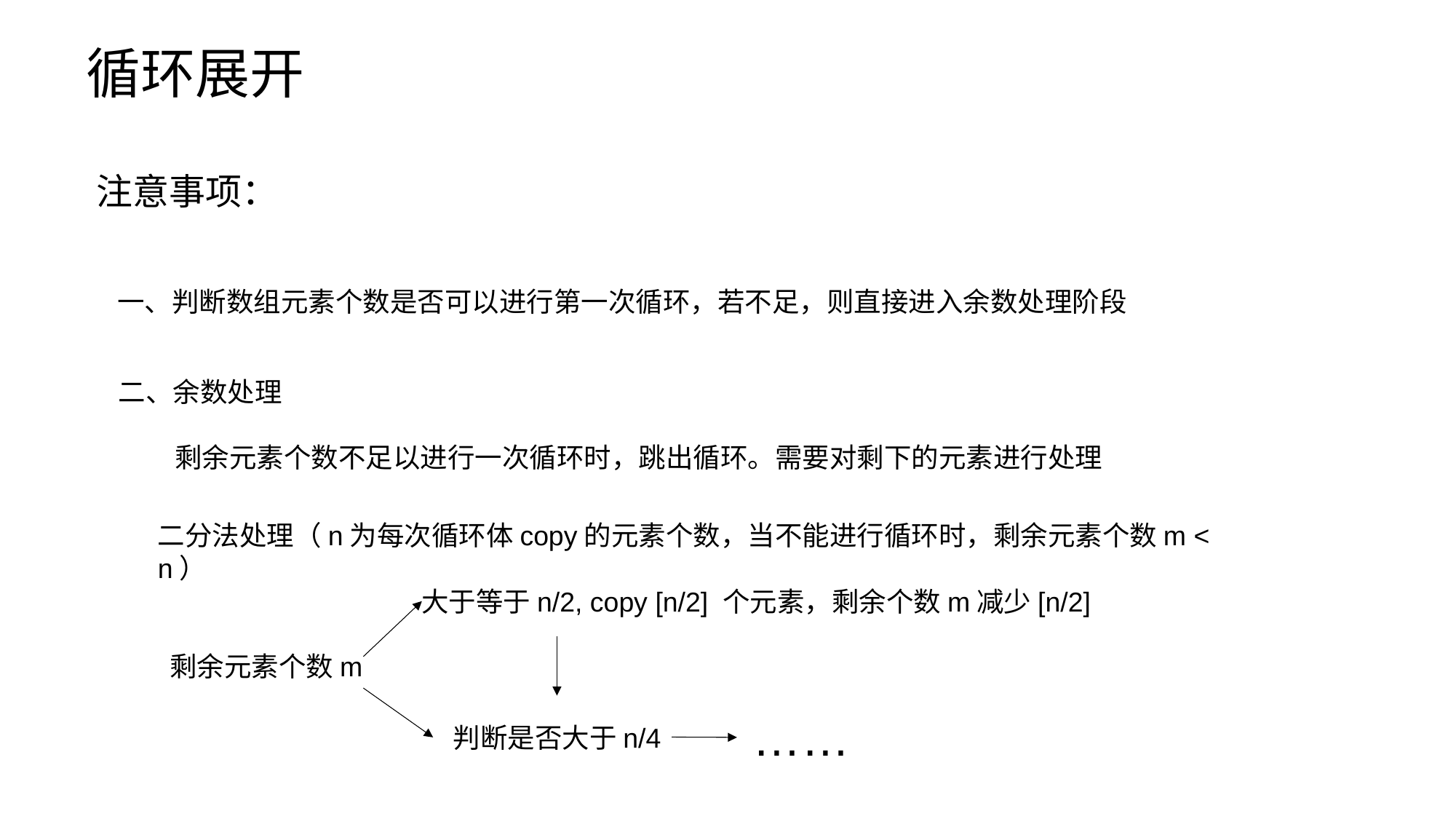

循环展开
注意事项：
一、判断数组元素个数是否可以进行第一次循环，若不足，则直接进入余数处理阶段

二、余数处理

        剩余元素个数不足以进行一次循环时，跳出循环。需要对剩下的元素进行处理

二分法处理（n为每次循环体copy的元素个数，当不能进行循环时，剩余元素个数m < n）
大于等于n/2, copy [n/2] 个元素，剩余个数m减少[n/2]
剩余元素个数m
……
判断是否大于n/4